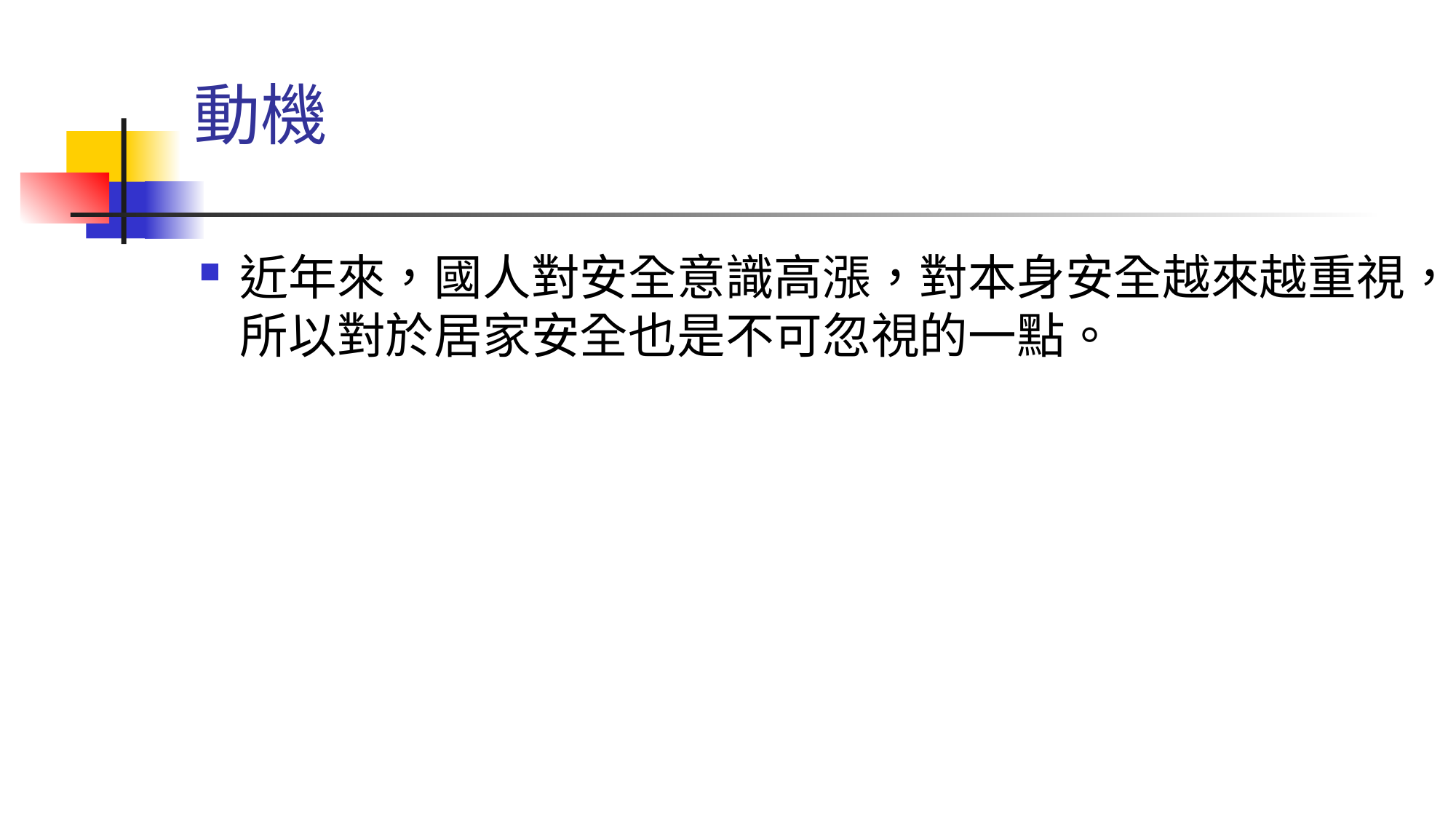

動機
近年來，國人對安全意識高漲，對本身安全越來越重視，所以對於居家安全也是不可忽視的一點。